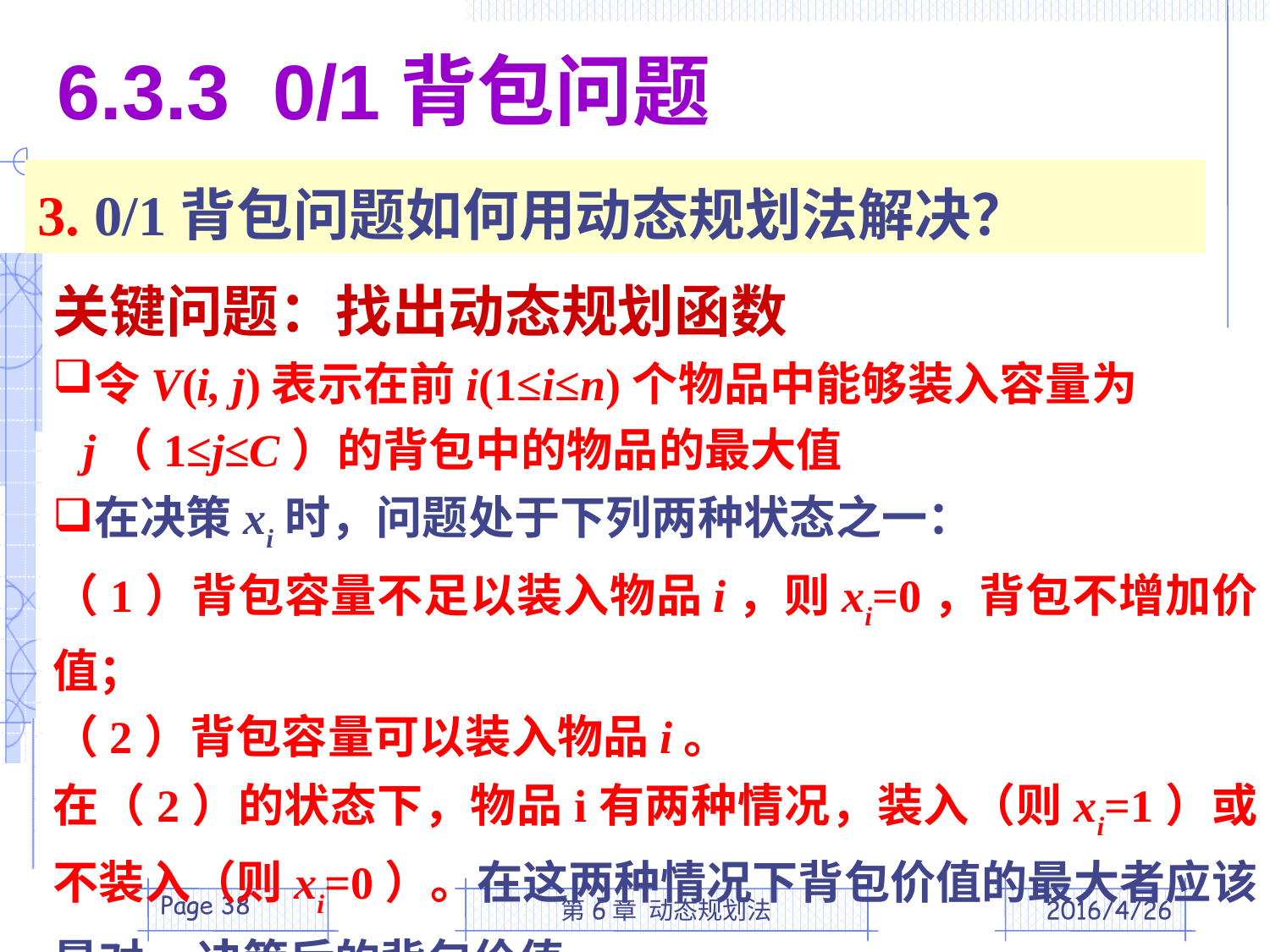

6.3.3  0/1背包问题
3. 0/1背包问题如何用动态规划法解决？
关键问题：找出动态规划函数
令V(i, j)表示在前i(1≤i≤n)个物品中能够装入容量为j（1≤j≤C）的背包中的物品的最大值
在决策xi时，问题处于下列两种状态之一：
（1）背包容量不足以装入物品i，则xi=0，背包不增加价值；
（2）背包容量可以装入物品i。
在（2）的状态下，物品i有两种情况，装入（则xi=1）或不装入（则xi=0）。在这两种情况下背包价值的最大者应该是对xi决策后的背包价值。
Page 38
第6章  动态规划法
2016/4/26